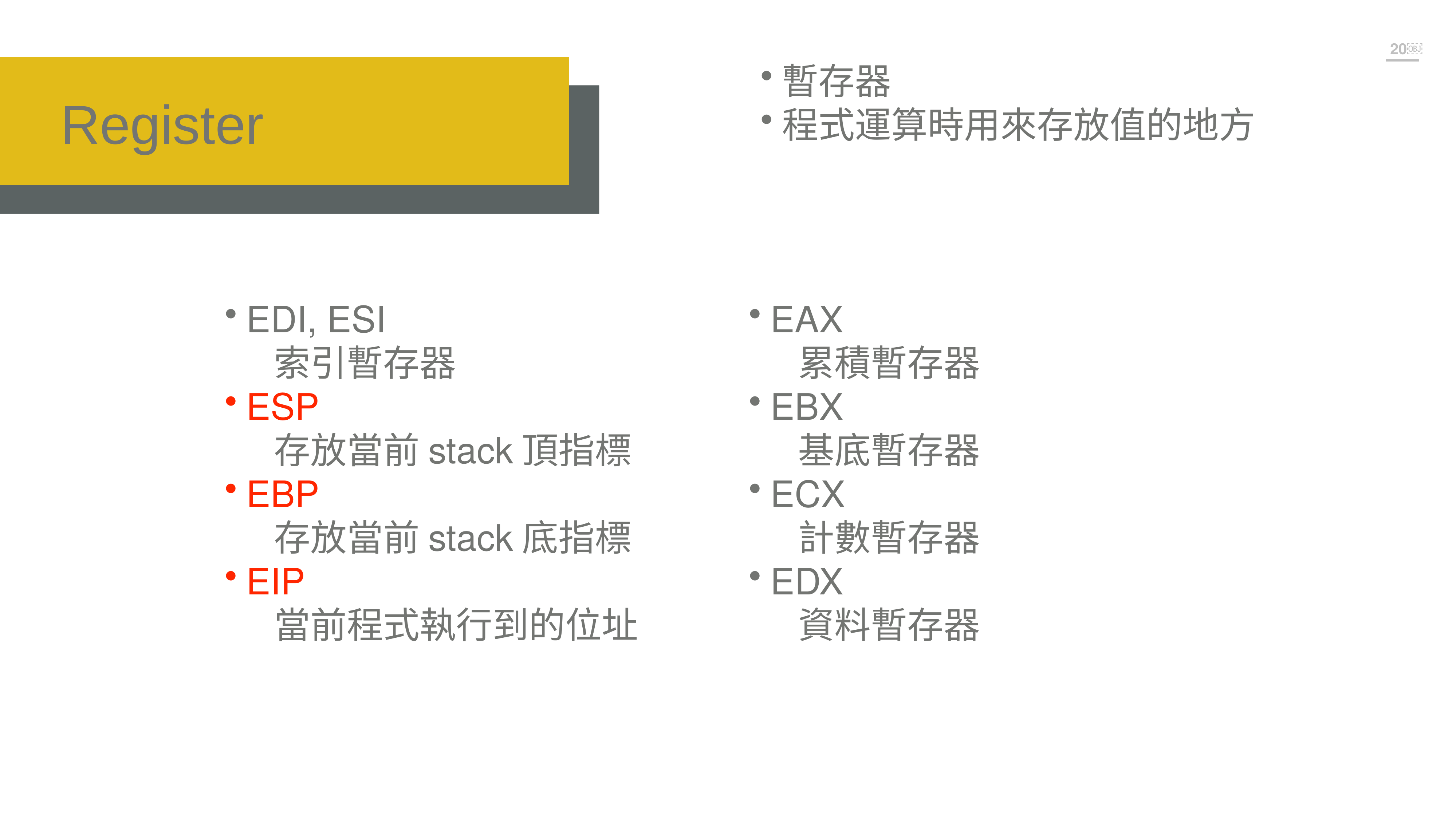

20￼
暫存器
程式運算時用來存放值的地方
Register
EDI, ESI
    索引暫存器
ESP
    存放當前stack頂指標
EBP
    存放當前stack底指標
EIP
    當前程式執行到的位址
EAX
    累積暫存器
EBX
    基底暫存器
ECX
    計數暫存器
EDX
    資料暫存器